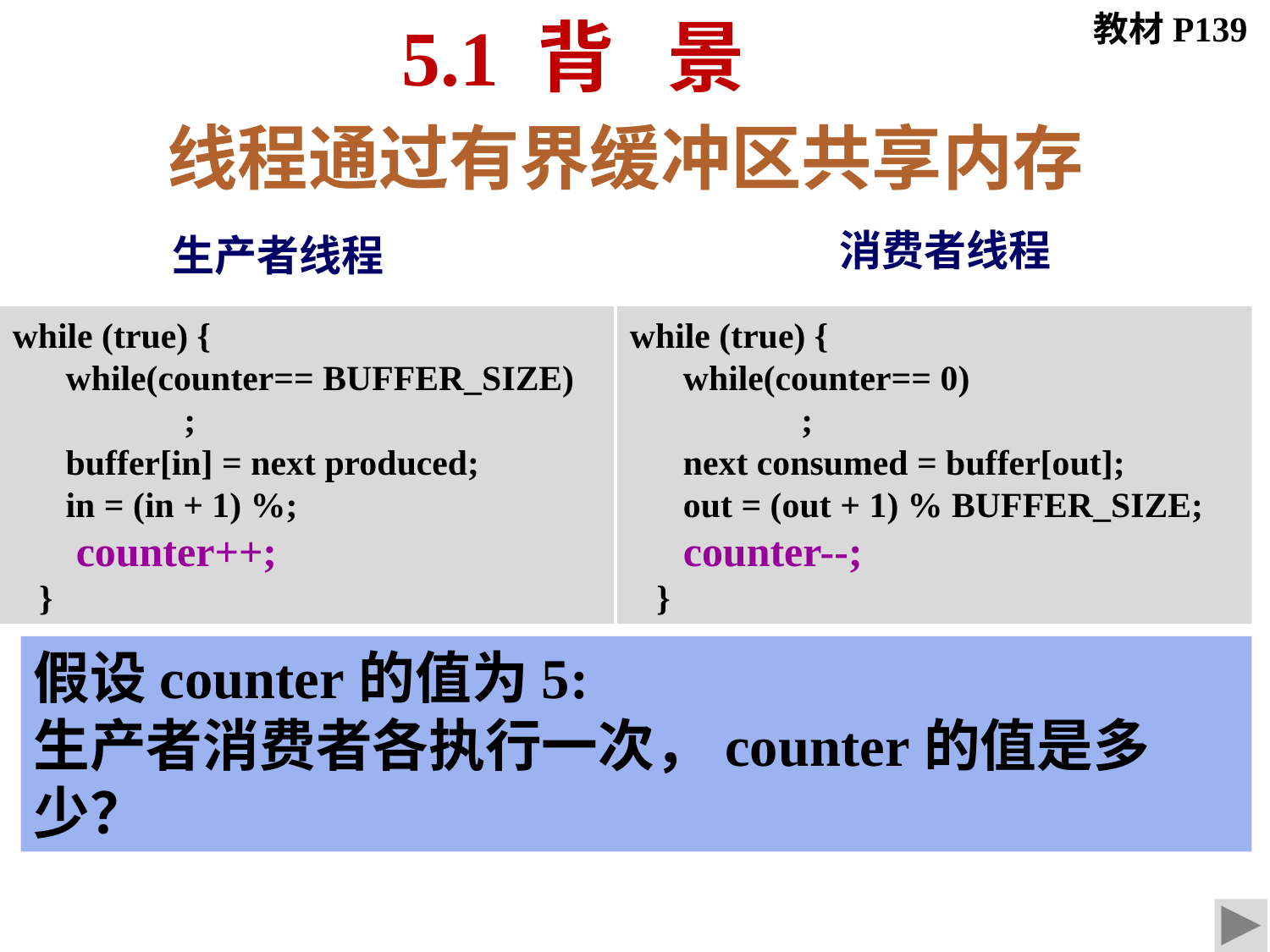

教材P139
5.1 背   景
线程通过有界缓冲区共享内存

消费者线程
生产者线程
while (true) {
      while(counter== BUFFER_SIZE)
	     ;
      buffer[in] = next produced;
      in = (in + 1) %;
      counter++;
   }
while (true) {
      while(counter== 0)
	     ;
      next consumed = buffer[out];
      out = (out + 1) % BUFFER_SIZE;
      counter--;
   }
假设counter的值为5:
生产者消费者各执行一次，counter的值是多少？